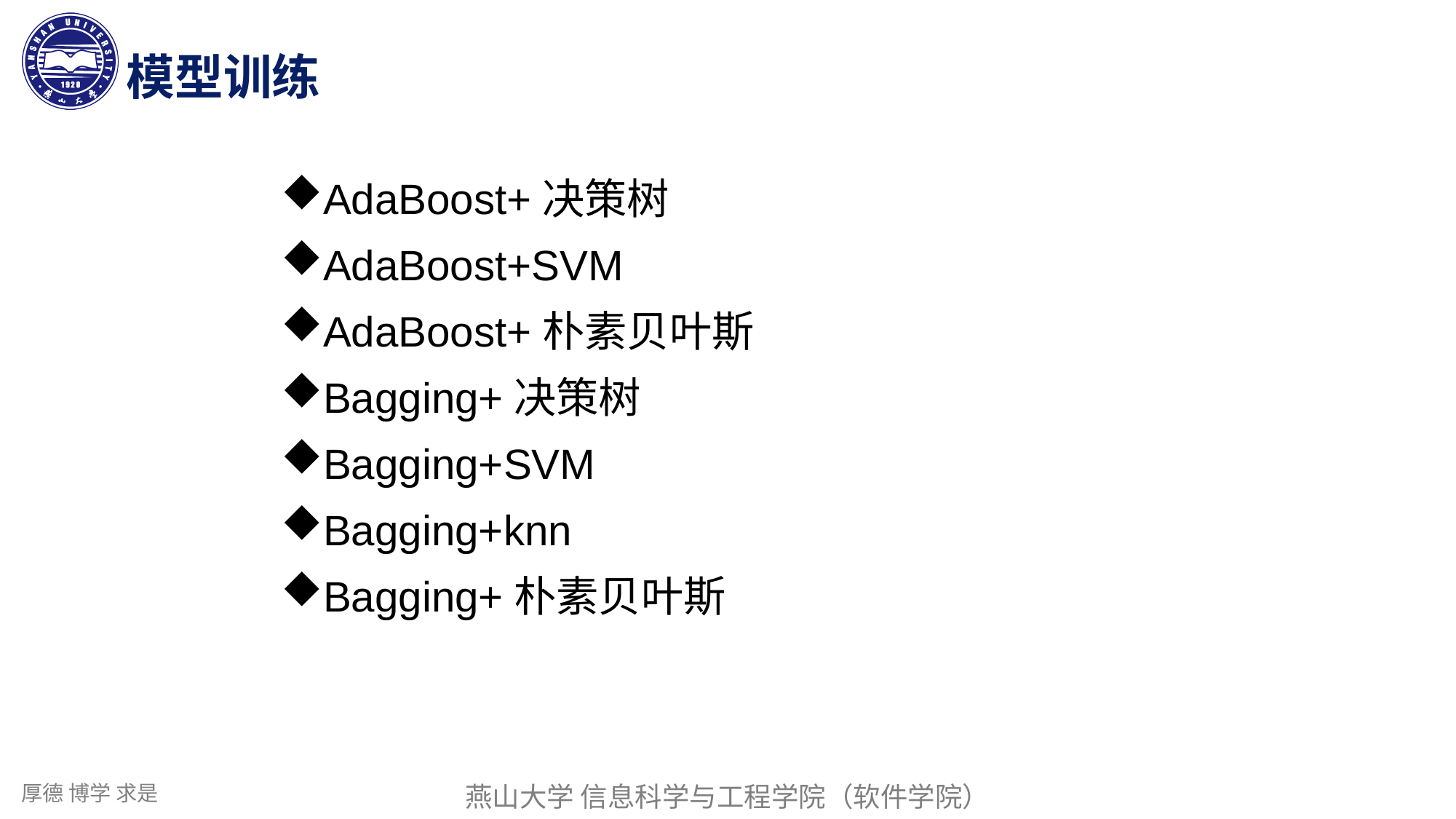

模型训练
AdaBoost+决策树
AdaBoost+SVM
AdaBoost+朴素贝叶斯
Bagging+决策树
Bagging+SVM
Bagging+knn
Bagging+朴素贝叶斯
16